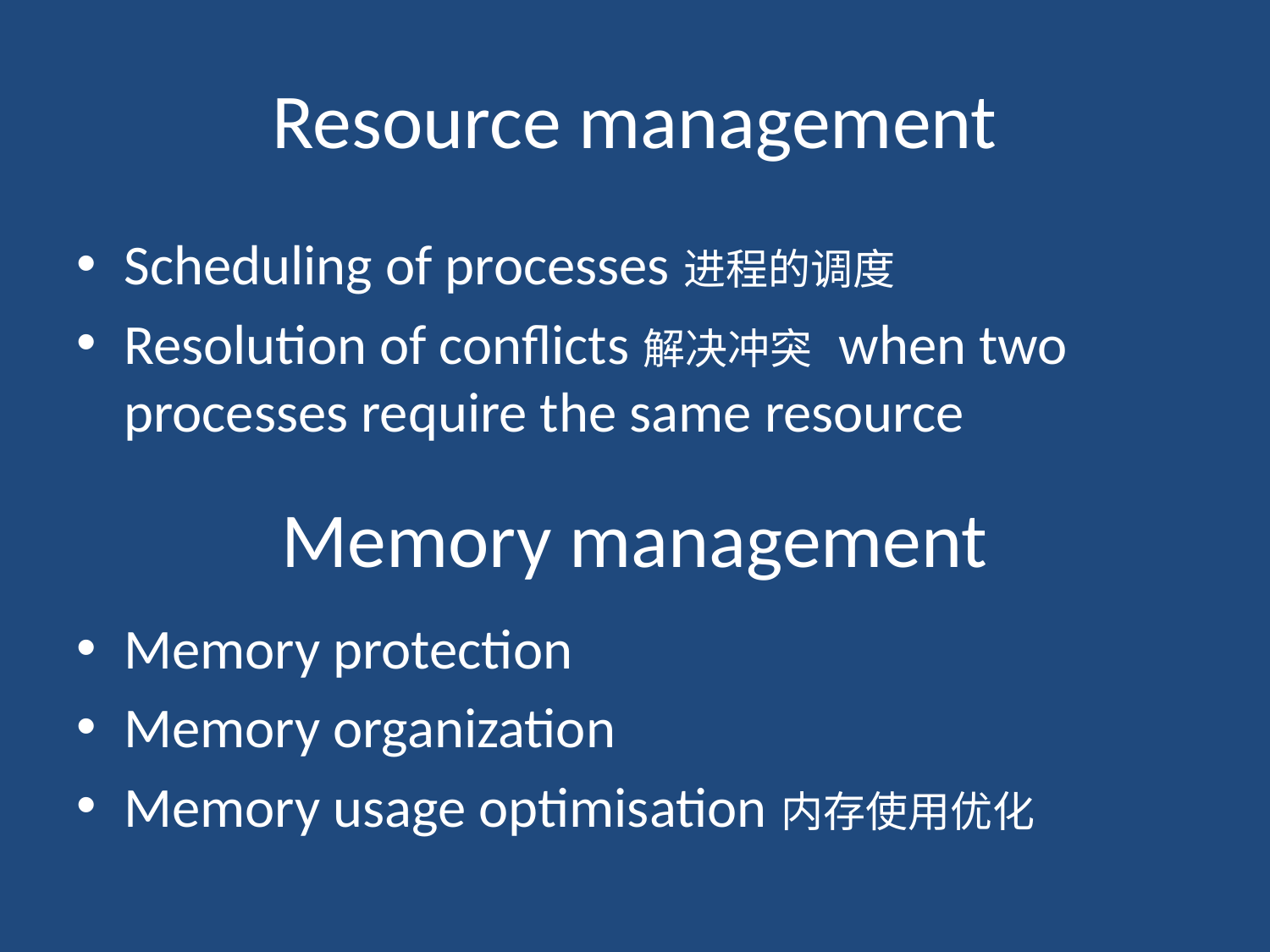

# Resource management
Scheduling of processes进程的调度
Resolution of conflicts解决冲突 when two processes require the same resource

Memory protection
Memory organization
Memory usage optimisation内存使用优化
Memory management